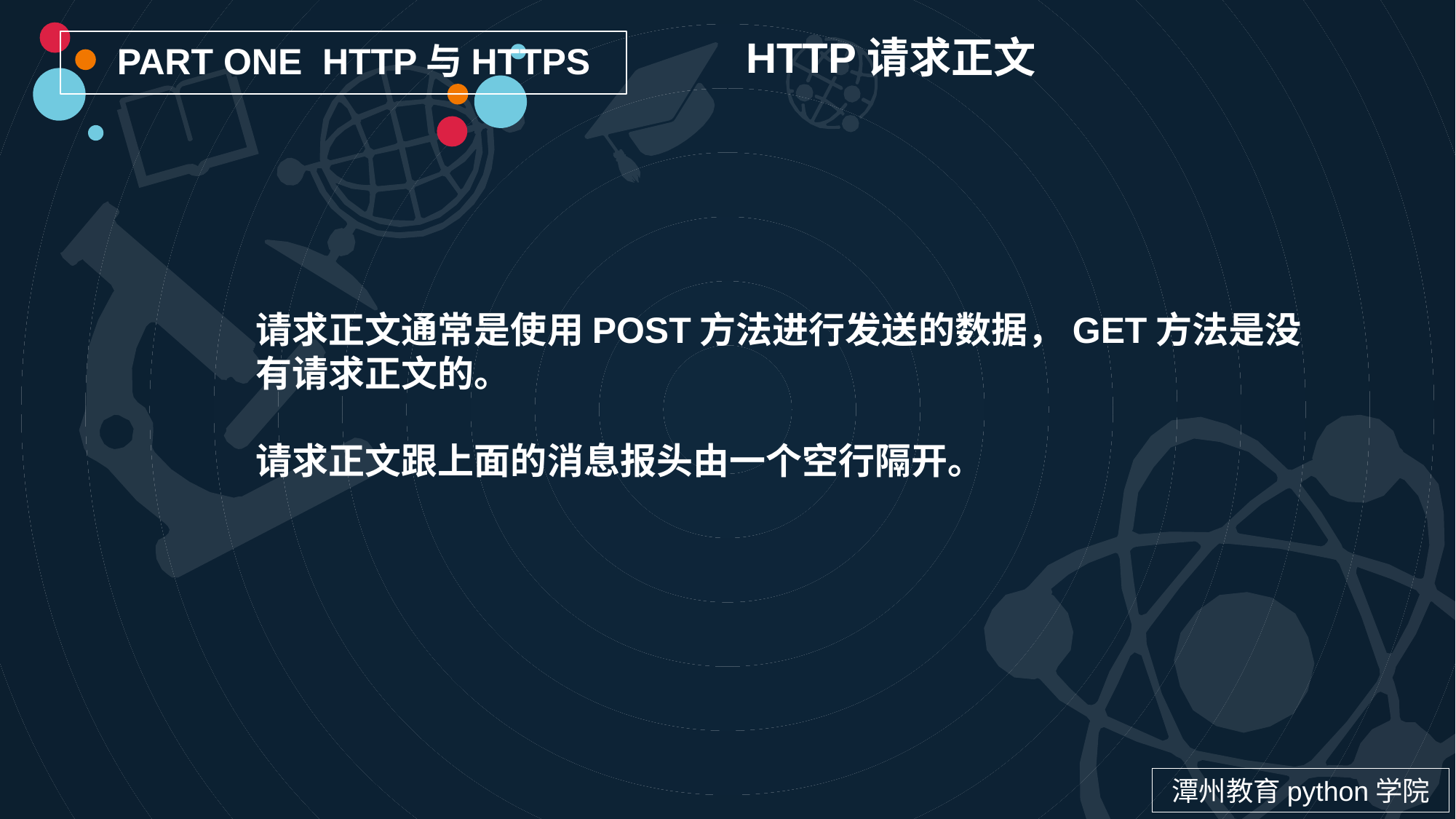

PART ONE  HTTP与HTTPS
HTTP请求正文
请求正文通常是使用POST方法进行发送的数据，GET方法是没有请求正文的。

请求正文跟上面的消息报头由一个空行隔开。
潭州教育python学院